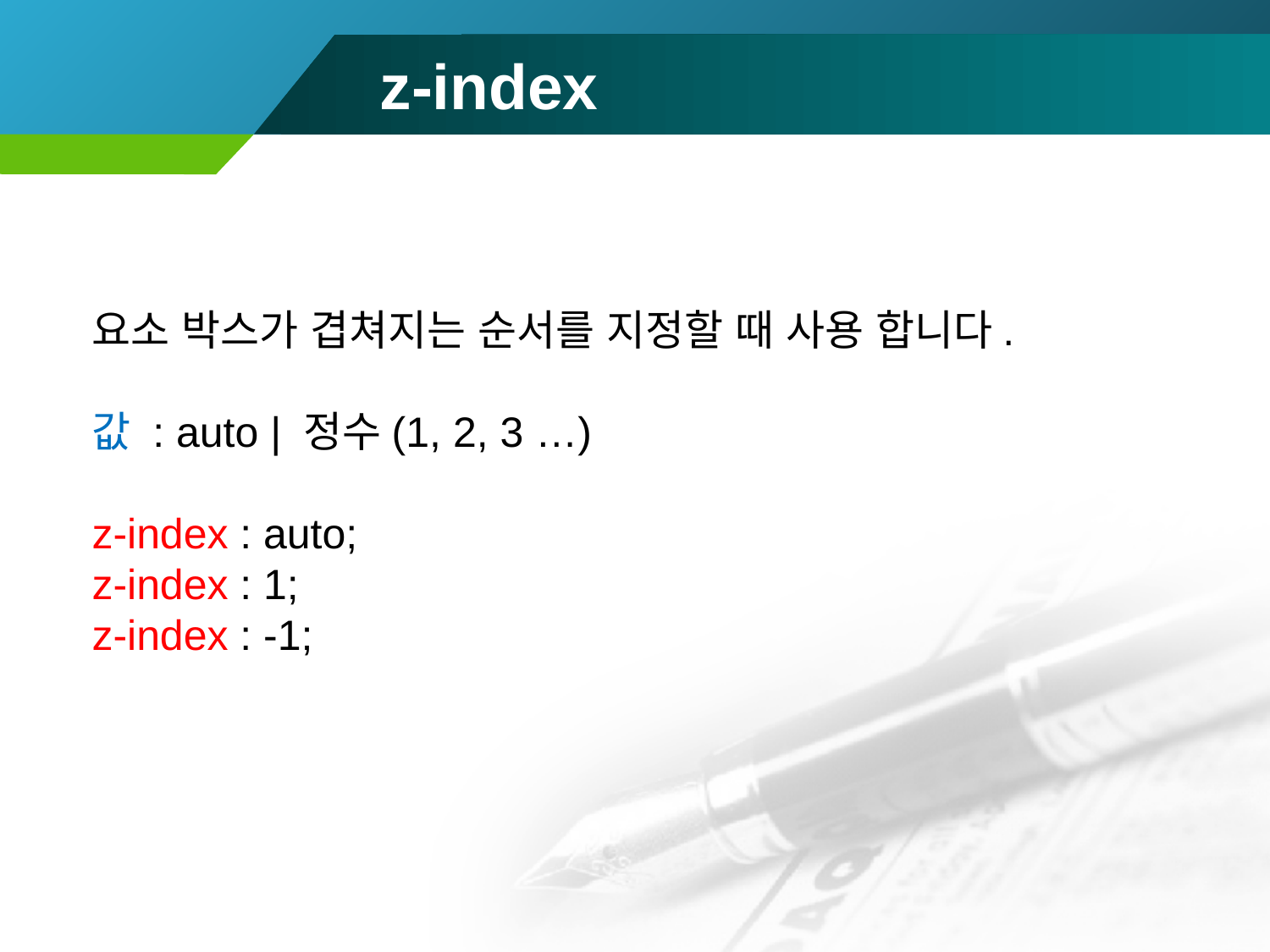

# z-index
요소 박스가 겹쳐지는 순서를 지정할 때 사용 합니다.

값 : auto | 정수(1, 2, 3 …)

z-index : auto;
z-index : 1;
z-index : -1;